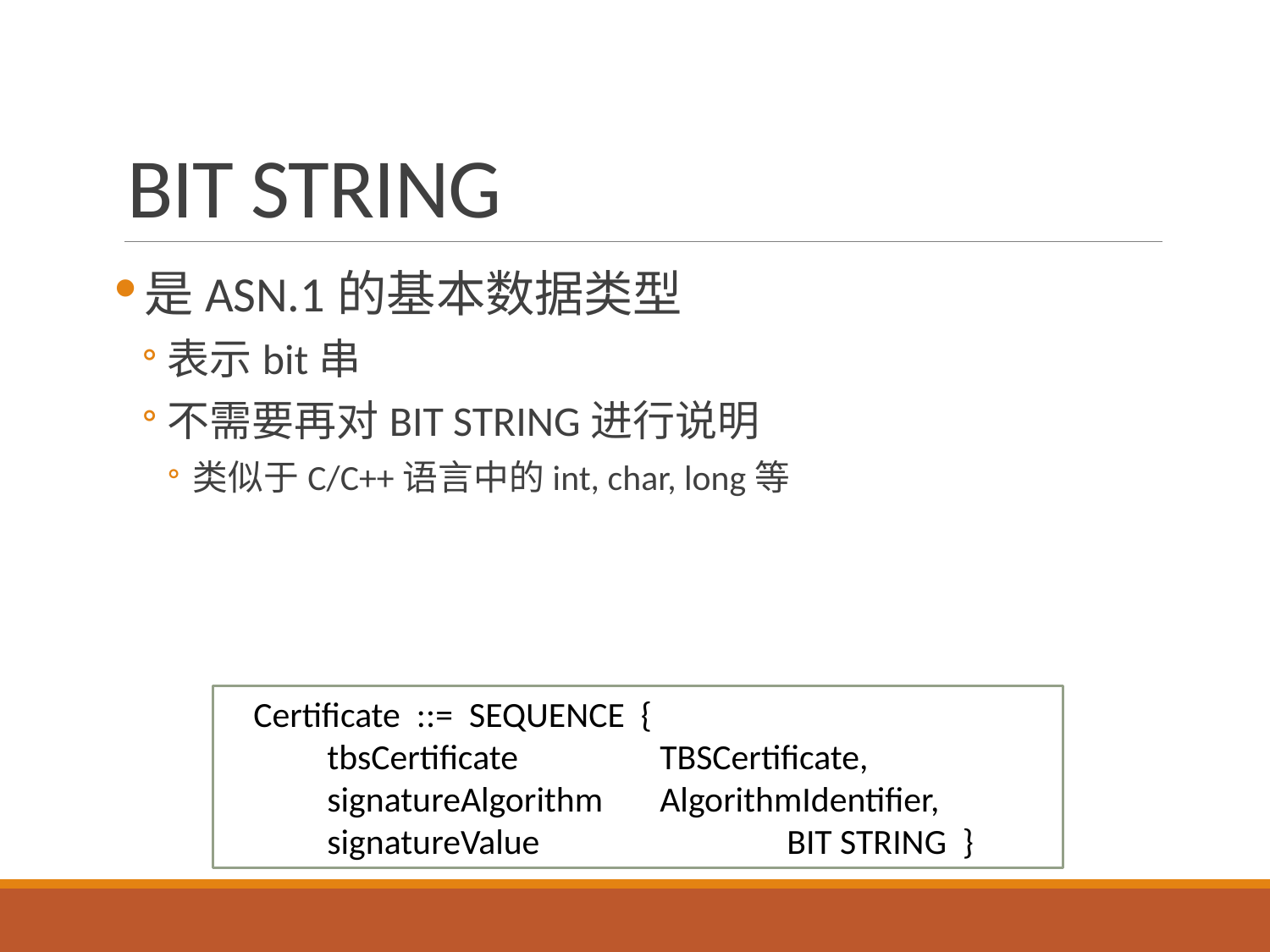

# BIT STRING
是ASN.1的基本数据类型
表示bit串
不需要再对BIT STRING进行说明
类似于C/C++语言中的int, char, long等
Certificate  ::=  SEQUENCE  {
      tbsCertificate		TBSCertificate,
      signatureAlgorithm  	AlgorithmIdentifier,
      signatureValue       		BIT STRING  }
14